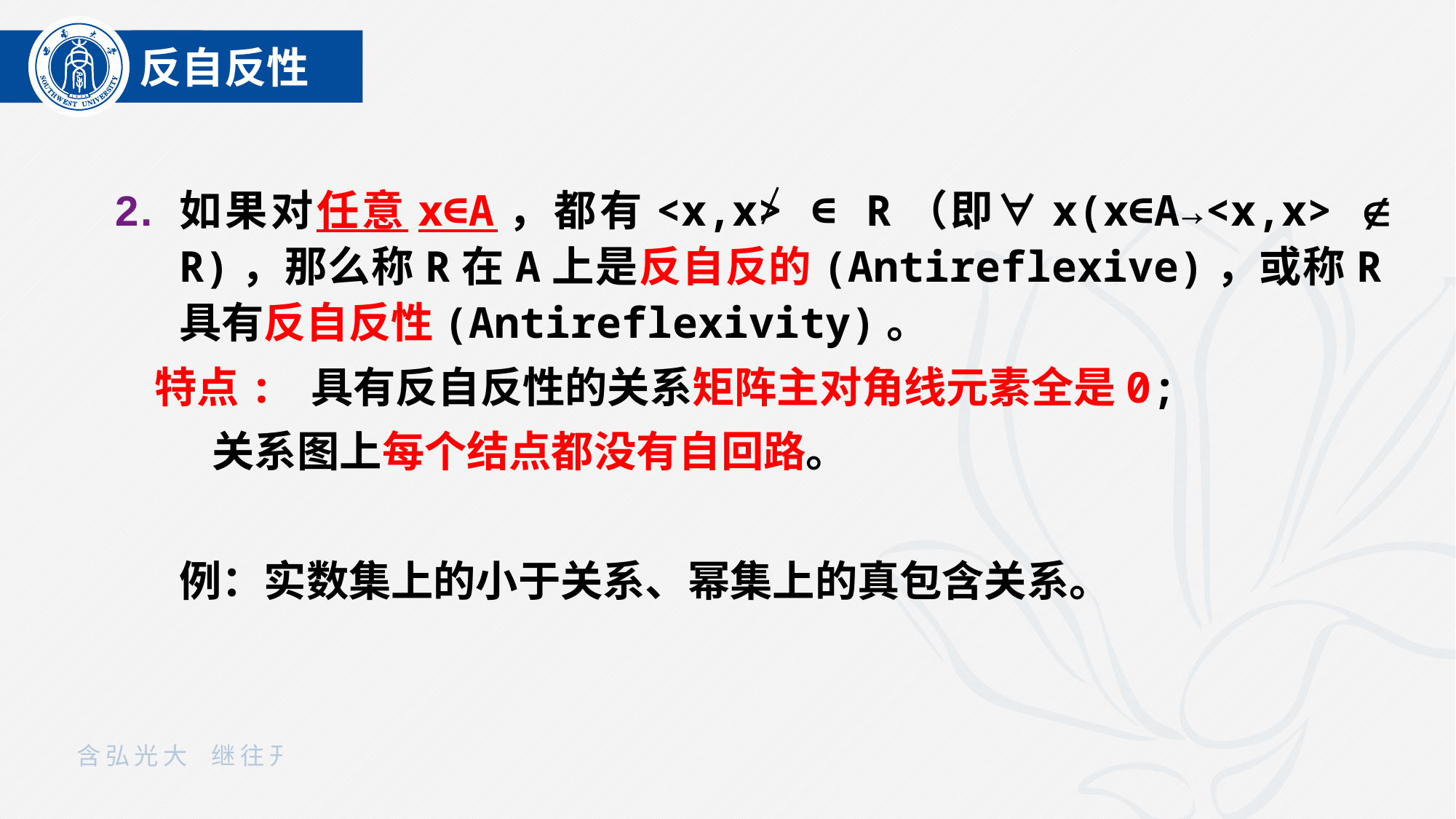

反自反性
如果对任意x∈A，都有<x,x> ∈ R（即∀x(x∈A→<x,x> ∉ R)，那么称R在A上是反自反的(Antireflexive)，或称R具有反自反性(Antireflexivity)。
   特点: 具有反自反性的关系矩阵主对角线元素全是0;
         关系图上每个结点都没有自回路。

	例：实数集上的小于关系、幂集上的真包含关系。